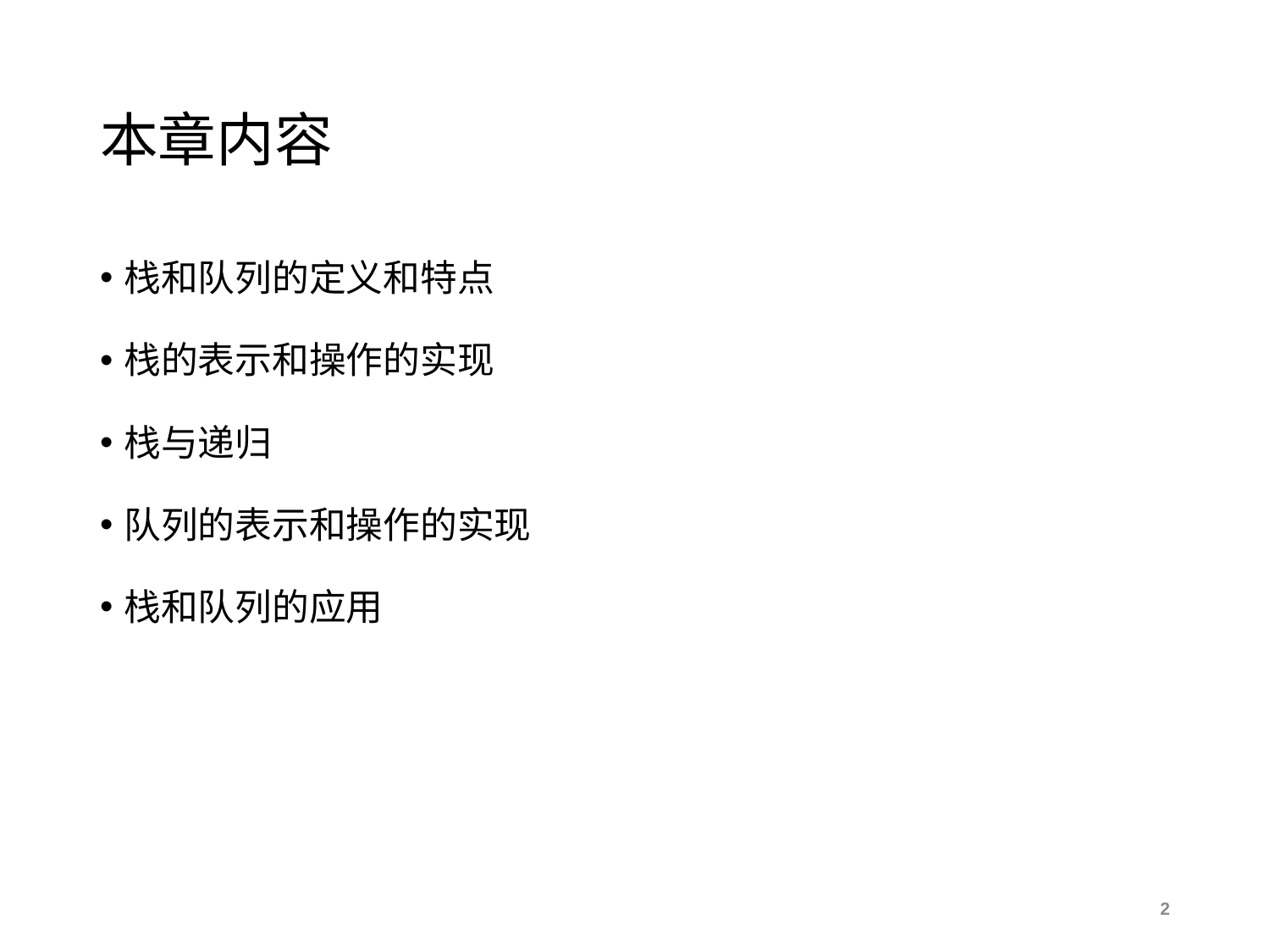

# 本章内容
栈和队列的定义和特点
栈的表示和操作的实现
栈与递归
队列的表示和操作的实现
栈和队列的应用
2